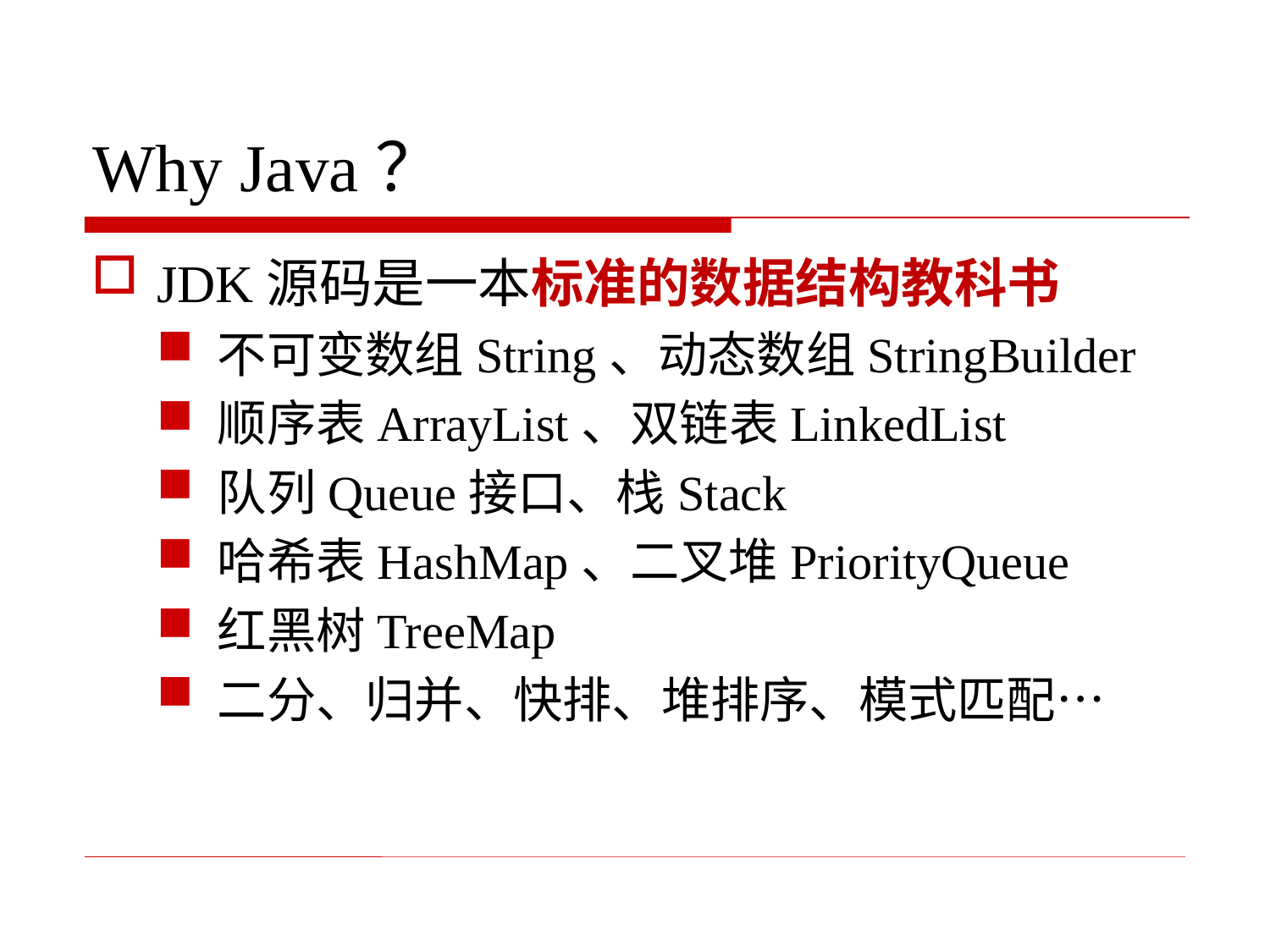

# Why Java？
JDK源码是一本标准的数据结构教科书
不可变数组String、动态数组StringBuilder
顺序表ArrayList、双链表LinkedList
队列Queue接口、栈Stack
哈希表HashMap、二叉堆PriorityQueue
红黑树TreeMap
二分、归并、快排、堆排序、模式匹配…